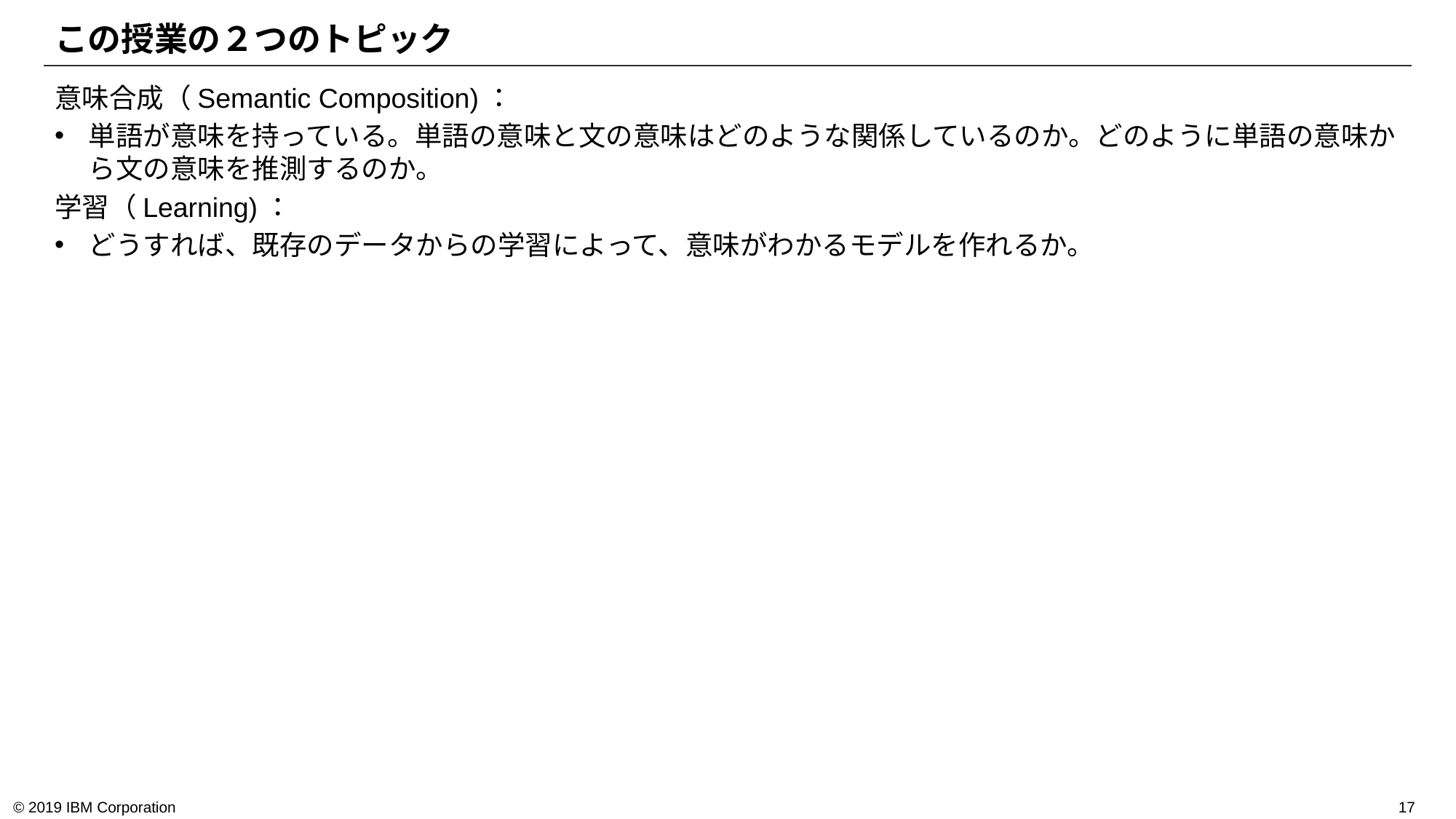

# この授業の２つのトピック
意味合成（Semantic Composition)：
単語が意味を持っている。単語の意味と文の意味はどのような関係しているのか。どのように単語の意味から文の意味を推測するのか。
学習（Learning)：
どうすれば、既存のデータからの学習によって、意味がわかるモデルを作れるか。